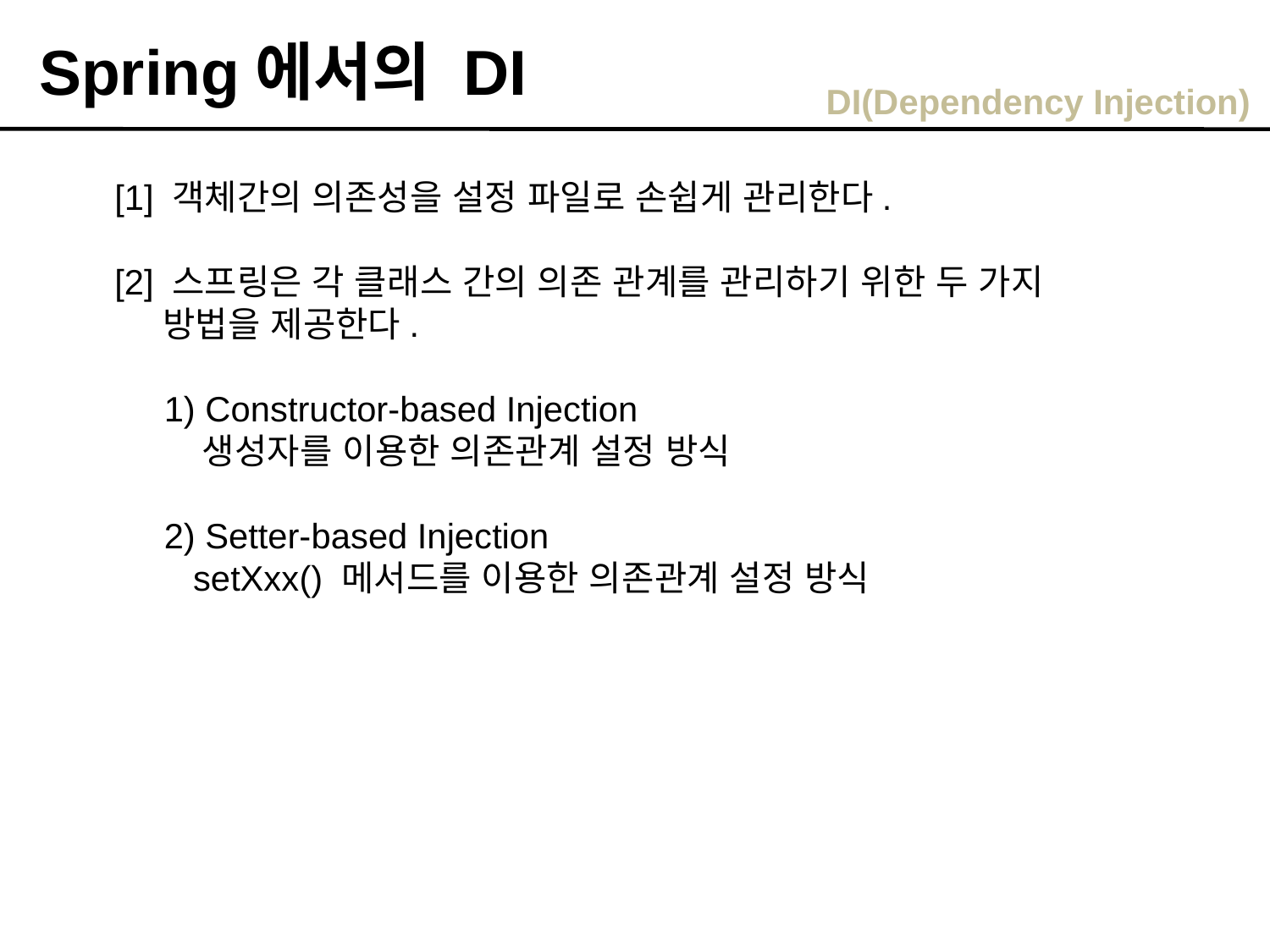

Spring에서의 DI
DI(Dependency Injection)
[1] 객체간의 의존성을 설정 파일로 손쉽게 관리한다.

[2] 스프링은 각 클래스 간의 의존 관계를 관리하기 위한 두 가지
    방법을 제공한다.

1) Constructor-based Injection
   생성자를 이용한 의존관계 설정 방식

2) Setter-based Injection
   setXxx() 메서드를 이용한 의존관계 설정 방식